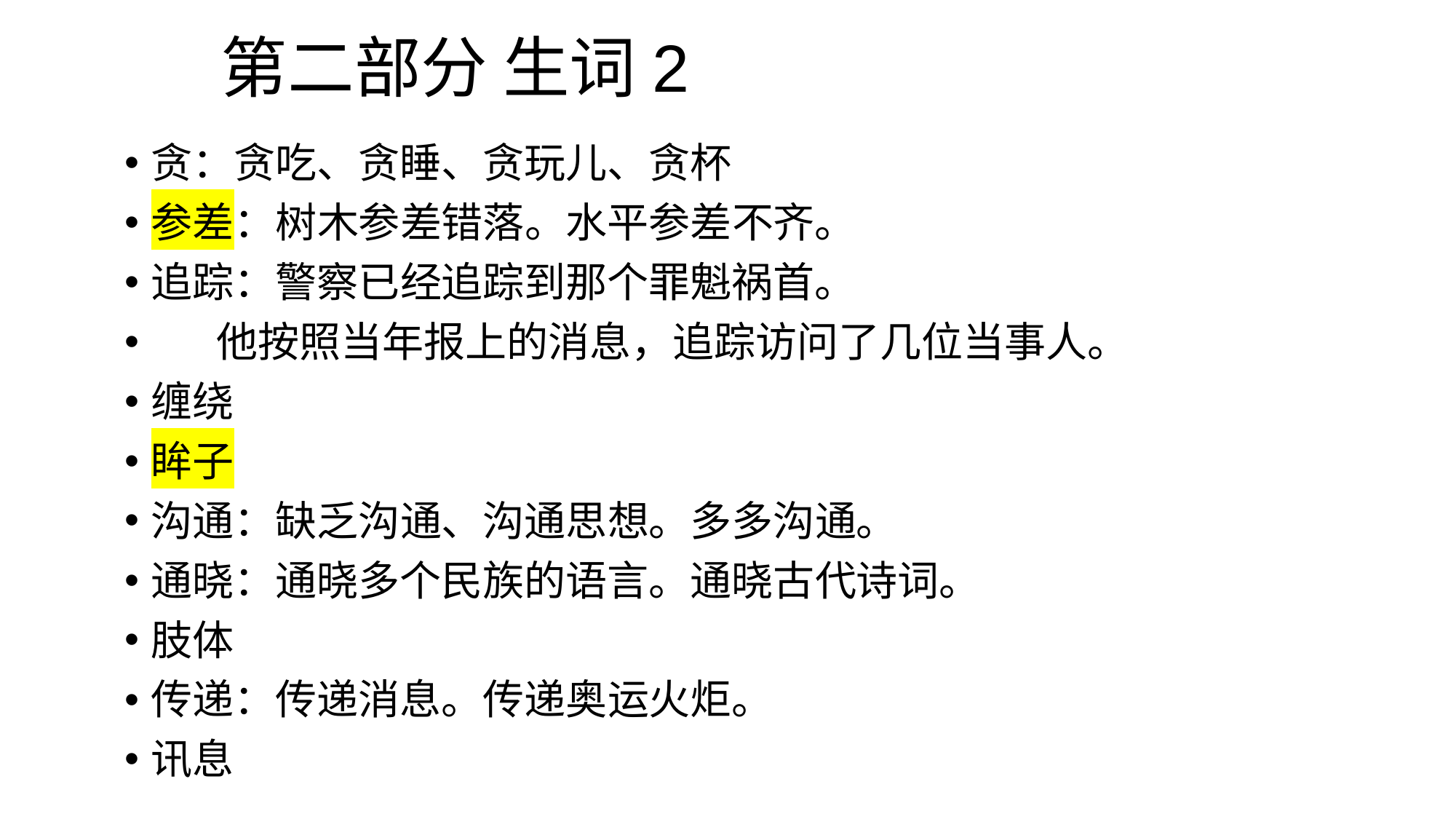

# 第二部分 生词2
贪：贪吃、贪睡、贪玩儿、贪杯
参差：树木参差错落。水平参差不齐。
追踪：警察已经追踪到那个罪魁祸首。
      他按照当年报上的消息，追踪访问了几位当事人。
缠绕
眸子
沟通：缺乏沟通、沟通思想。多多沟通。
通晓：通晓多个民族的语言。通晓古代诗词。
肢体
传递：传递消息。传递奥运火炬。
讯息